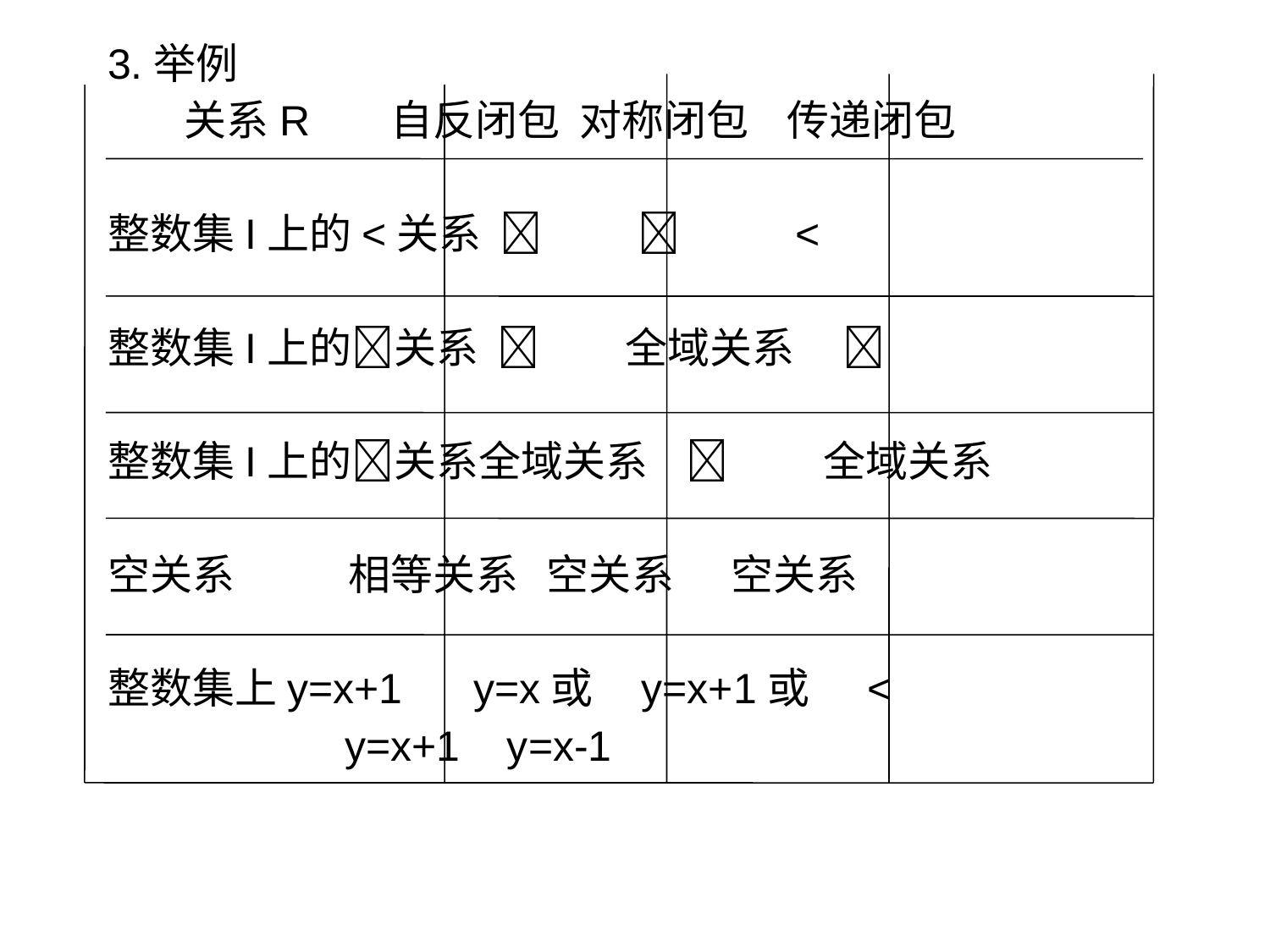

3.举例
       关系R      自反闭包  对称闭包    传递闭包

整数集I上的<关系  ≤          ≠           <

整数集I上的≤关系  ≤         全域关系     ≤

整数集I上的≠关系全域关系    ≠          全域关系

空关系            相等关系   空关系      空关系

整数集上y=x+1      y=x或    y=x+1或     <
                    y=x+1    y=x-1